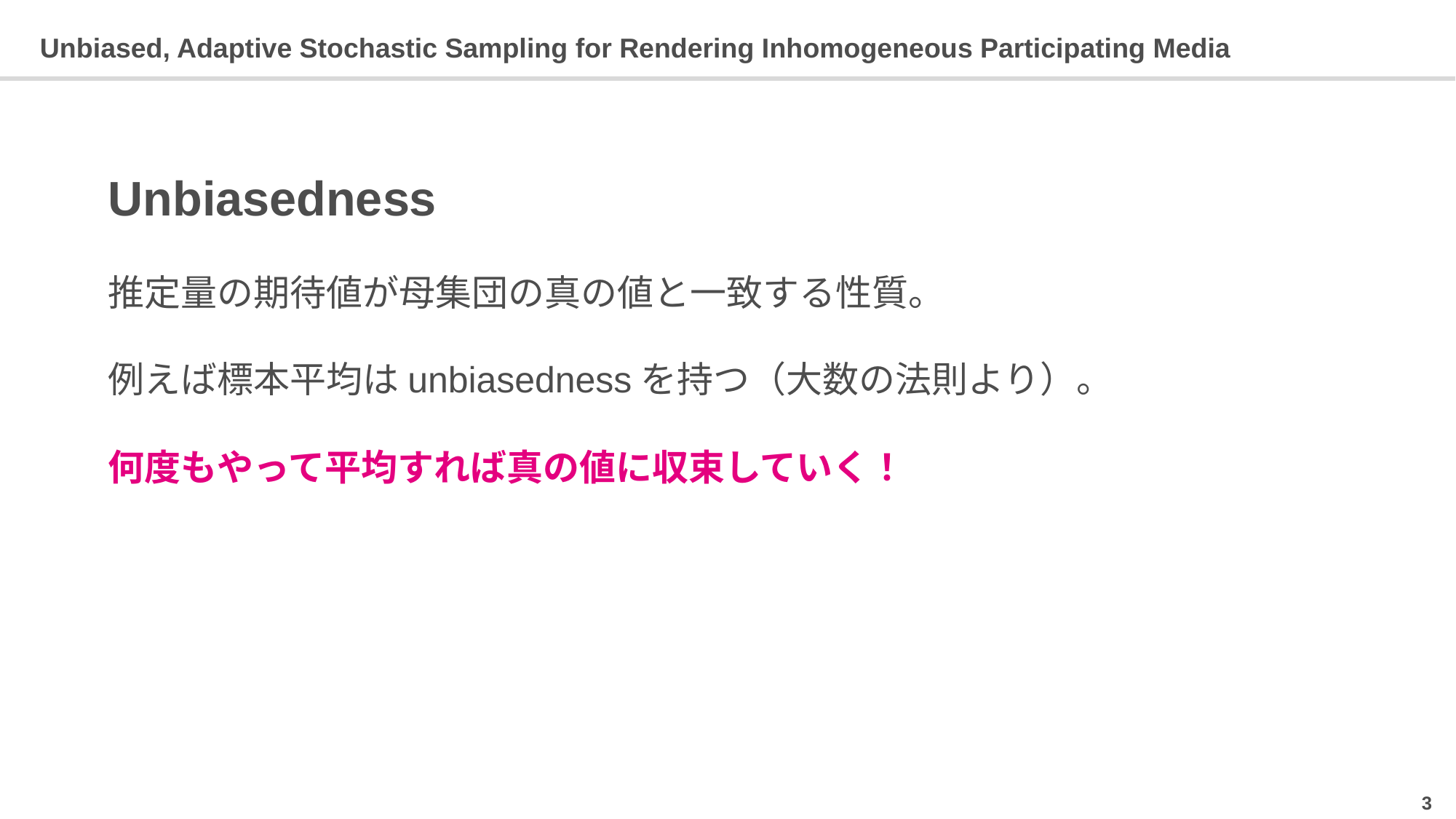

# Unbiased, Adaptive Stochastic Sampling for Rendering Inhomogeneous Participating Media
Unbiasedness

推定量の期待値が母集団の真の値と一致する性質。

例えば標本平均はunbiasednessを持つ（大数の法則より）。

何度もやって平均すれば真の値に収束していく！

3